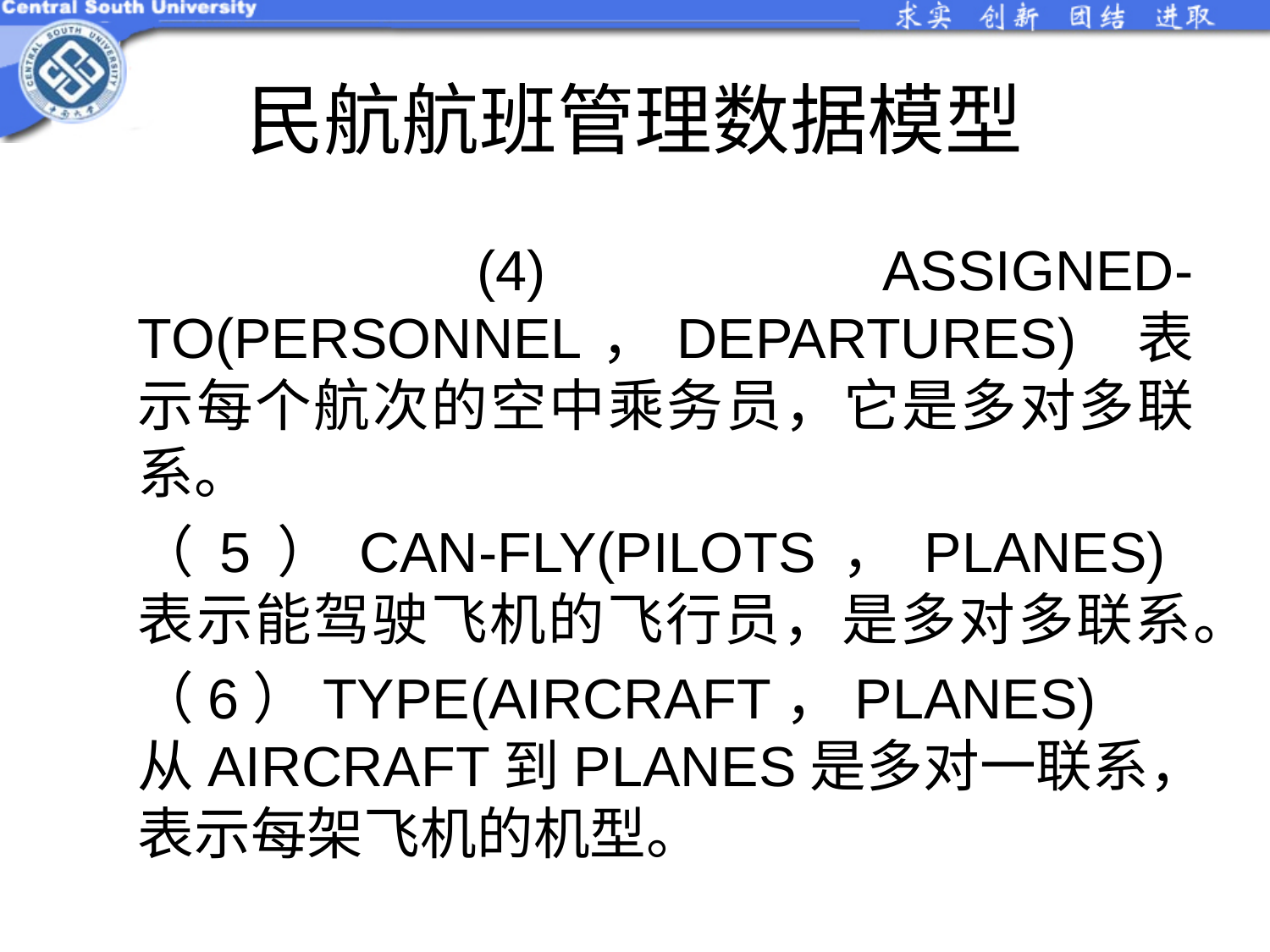

# 民航航班管理数据模型
 (4) ASSIGNED-TO(PERSONNEL，DEPARTURES)  表示每个航次的空中乘务员，它是多对多联系。
（5）CAN-FLY(PILOTS，PLANES)  表示能驾驶飞机的飞行员，是多对多联系。
（6）TYPE(AIRCRAFT，PLANES)  从AIRCRAFT到PLANES是多对一联系，表示每架飞机的机型。